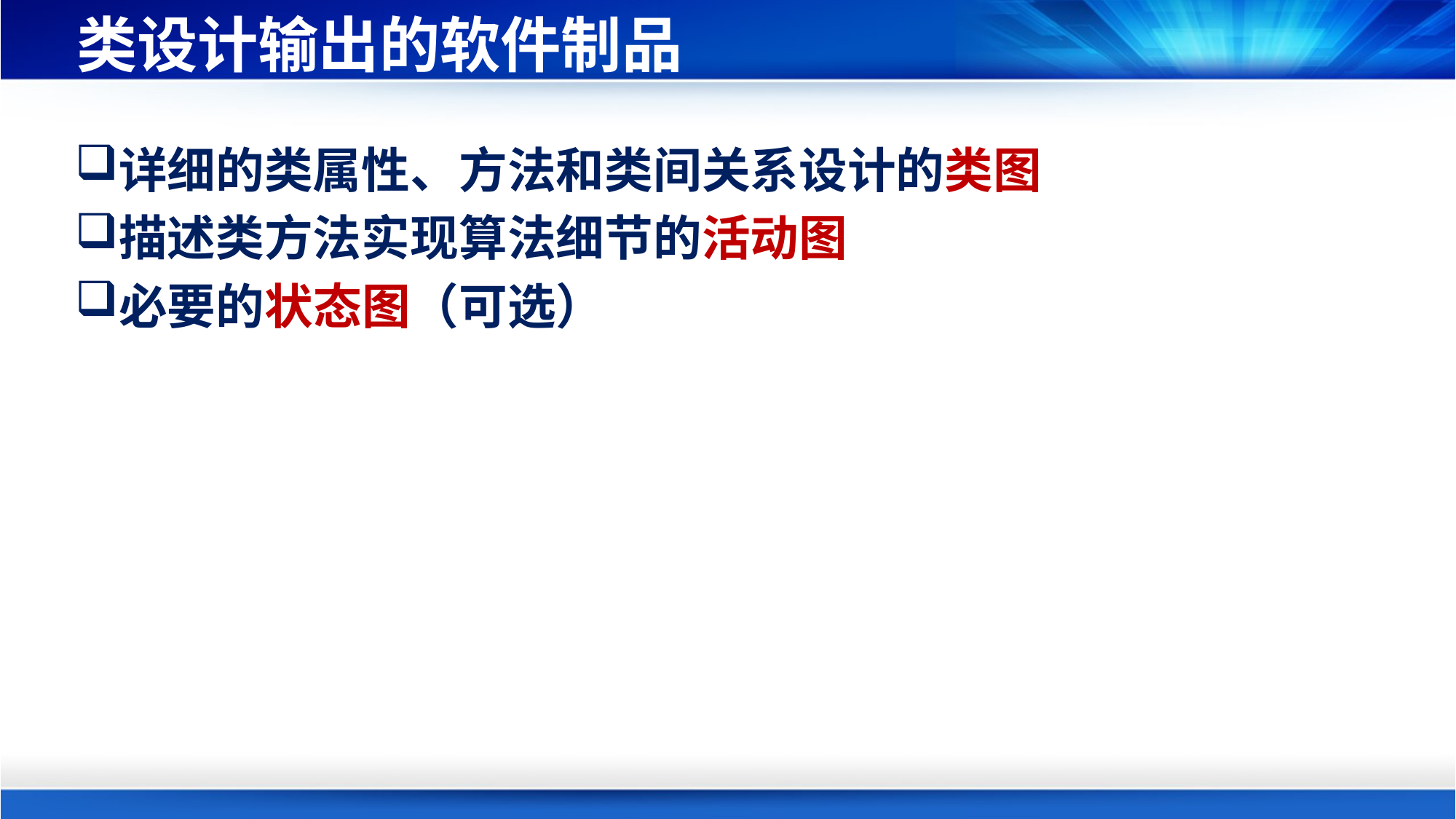

# 类设计输出的软件制品
详细的类属性、方法和类间关系设计的类图
描述类方法实现算法细节的活动图
必要的状态图（可选）